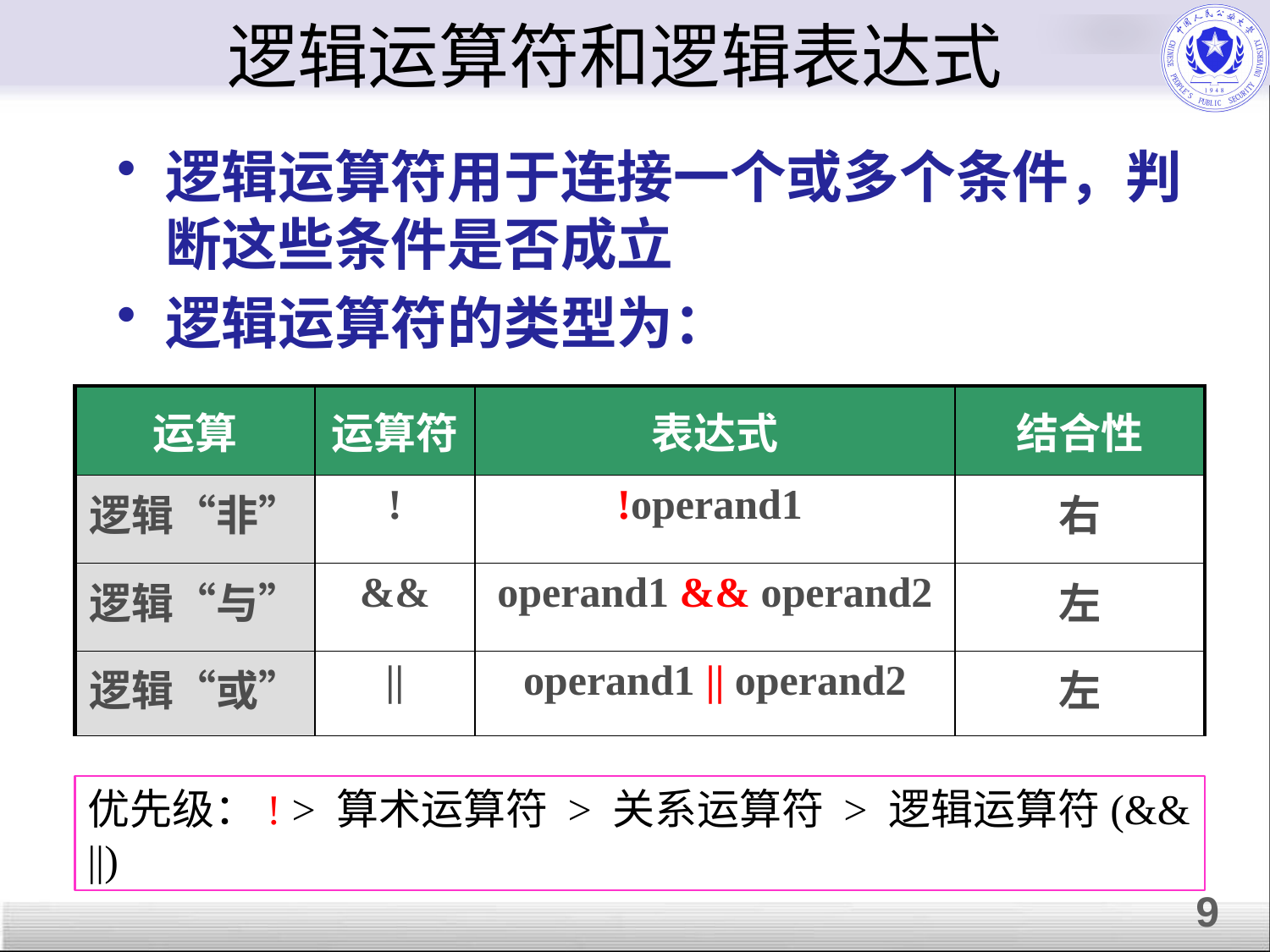

逻辑运算符和逻辑表达式
逻辑运算符用于连接一个或多个条件，判断这些条件是否成立
逻辑运算符的类型为：
| 运算 | 运算符 | 表达式 | 结合性 |
| --- | --- | --- | --- |
| 逻辑“非” | ! | !operand1 | 右 |
| 逻辑“与” | && | operand1 && operand2 | 左 |
| 逻辑“或” | || | operand1 || operand2 | 左 |
优先级：! > 算术运算符 > 关系运算符 > 逻辑运算符(&& ||)